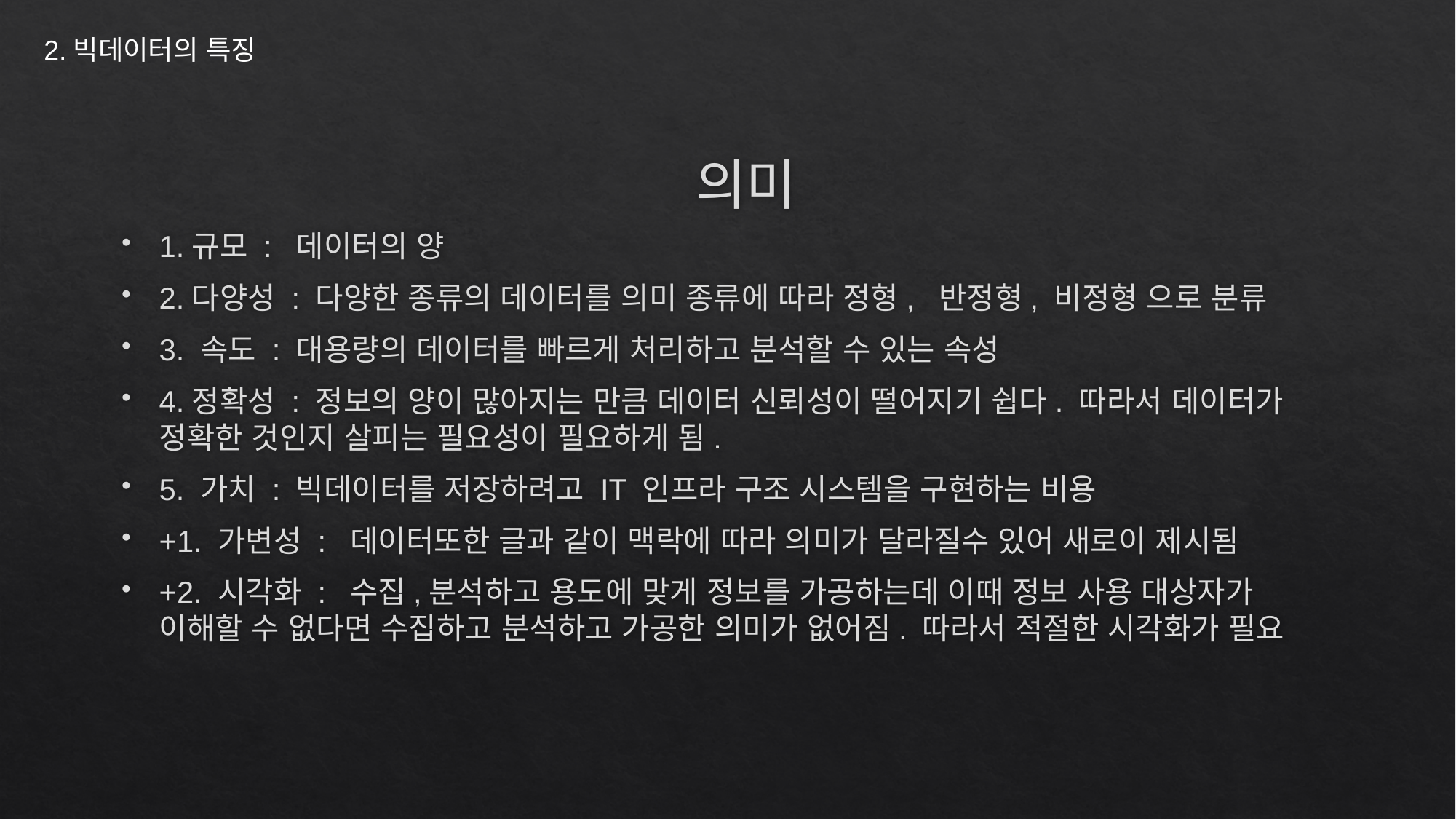

2.빅데이터의 특징
# 의미
1.규모 :  데이터의 양
2.다양성 : 다양한 종류의 데이터를 의미 종류에 따라 정형,  반정형, 비정형 으로 분류
3. 속도 : 대용량의 데이터를 빠르게 처리하고 분석할 수 있는 속성
4.정확성 : 정보의 양이 많아지는 만큼 데이터 신뢰성이 떨어지기 쉽다. 따라서 데이터가 정확한 것인지 살피는 필요성이 필요하게 됨.
5. 가치 : 빅데이터를 저장하려고 IT 인프라 구조 시스템을 구현하는 비용
+1. 가변성 :  데이터또한 글과 같이 맥락에 따라 의미가 달라질수 있어 새로이 제시됨
+2. 시각화 :  수집,분석하고 용도에 맞게 정보를 가공하는데 이때 정보 사용 대상자가 이해할 수 없다면 수집하고 분석하고 가공한 의미가 없어짐. 따라서 적절한 시각화가 필요